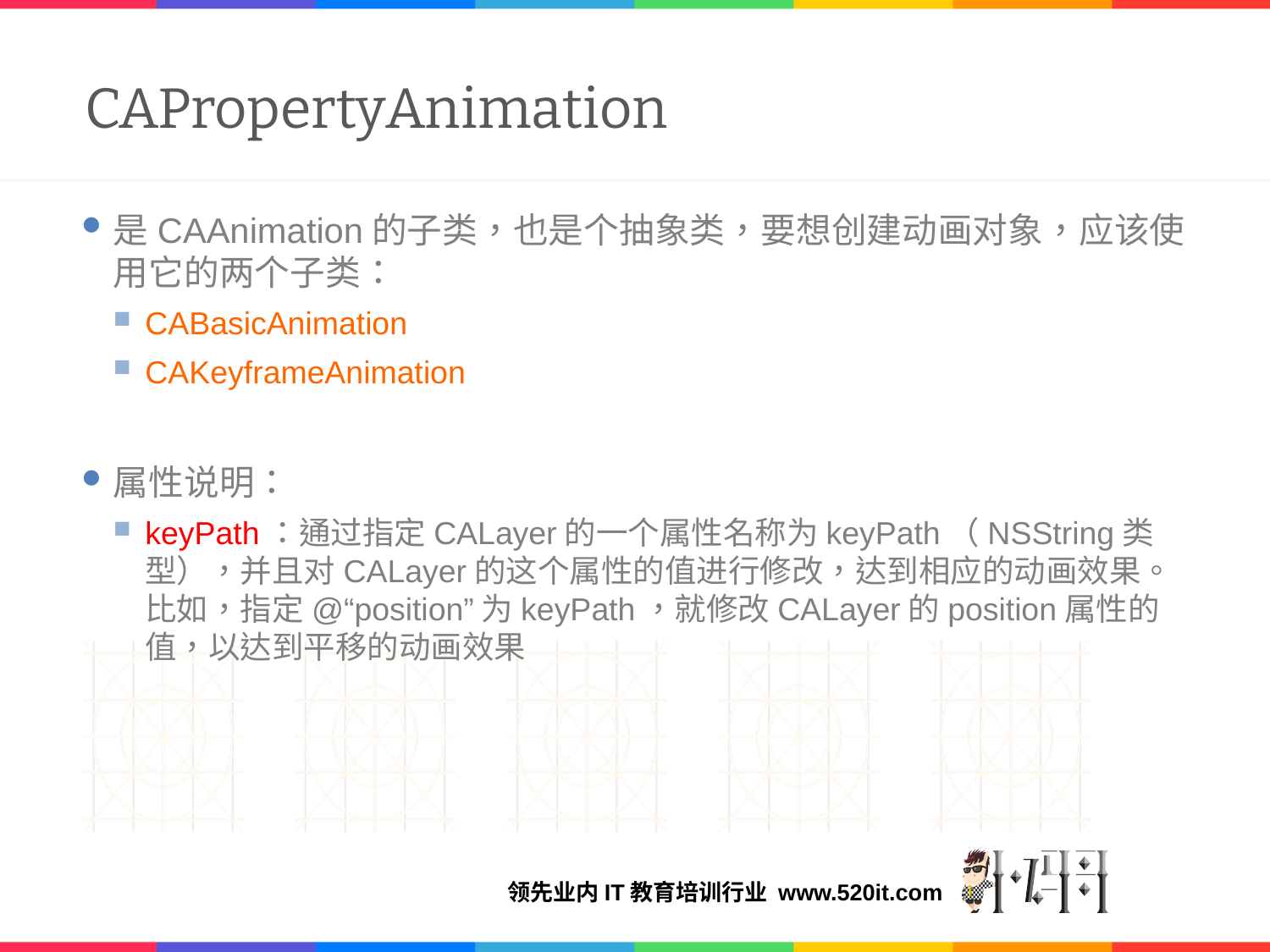

# CAPropertyAnimation
是CAAnimation的子类，也是个抽象类，要想创建动画对象，应该使用它的两个子类：
CABasicAnimation
CAKeyframeAnimation

属性说明：
keyPath：通过指定CALayer的一个属性名称为keyPath（NSString类型），并且对CALayer的这个属性的值进行修改，达到相应的动画效果。比如，指定@“position”为keyPath，就修改CALayer的position属性的值，以达到平移的动画效果